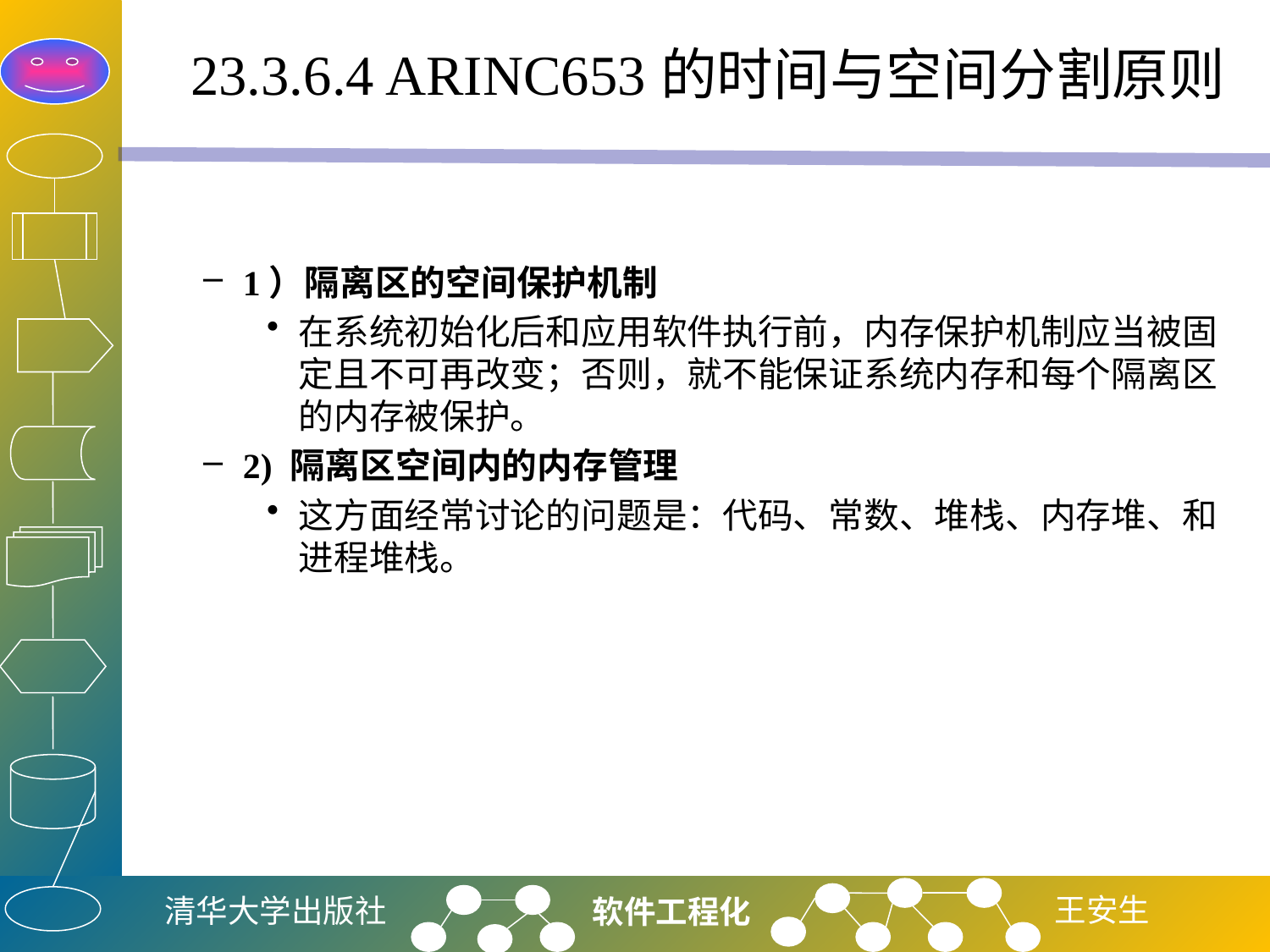

# 23.3.6.4 ARINC653的时间与空间分割原则
1）隔离区的空间保护机制
在系统初始化后和应用软件执行前，内存保护机制应当被固定且不可再改变；否则，就不能保证系统内存和每个隔离区的内存被保护。
2) 隔离区空间内的内存管理
这方面经常讨论的问题是：代码、常数、堆栈、内存堆、和进程堆栈。